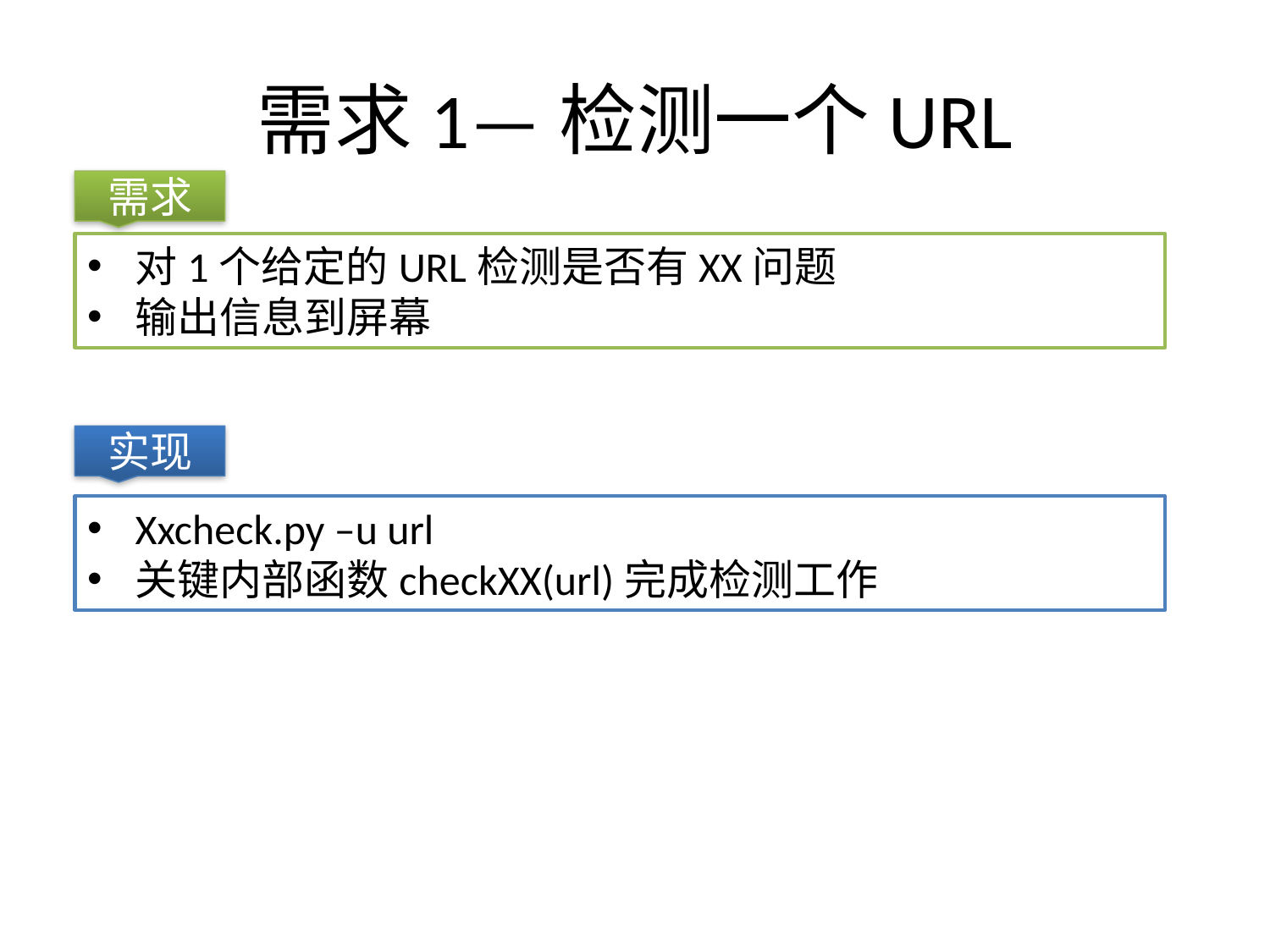

# 需求1—检测一个URL
需求
对1个给定的URL检测是否有XX问题
输出信息到屏幕
实现
Xxcheck.py –u url
关键内部函数checkXX(url)完成检测工作